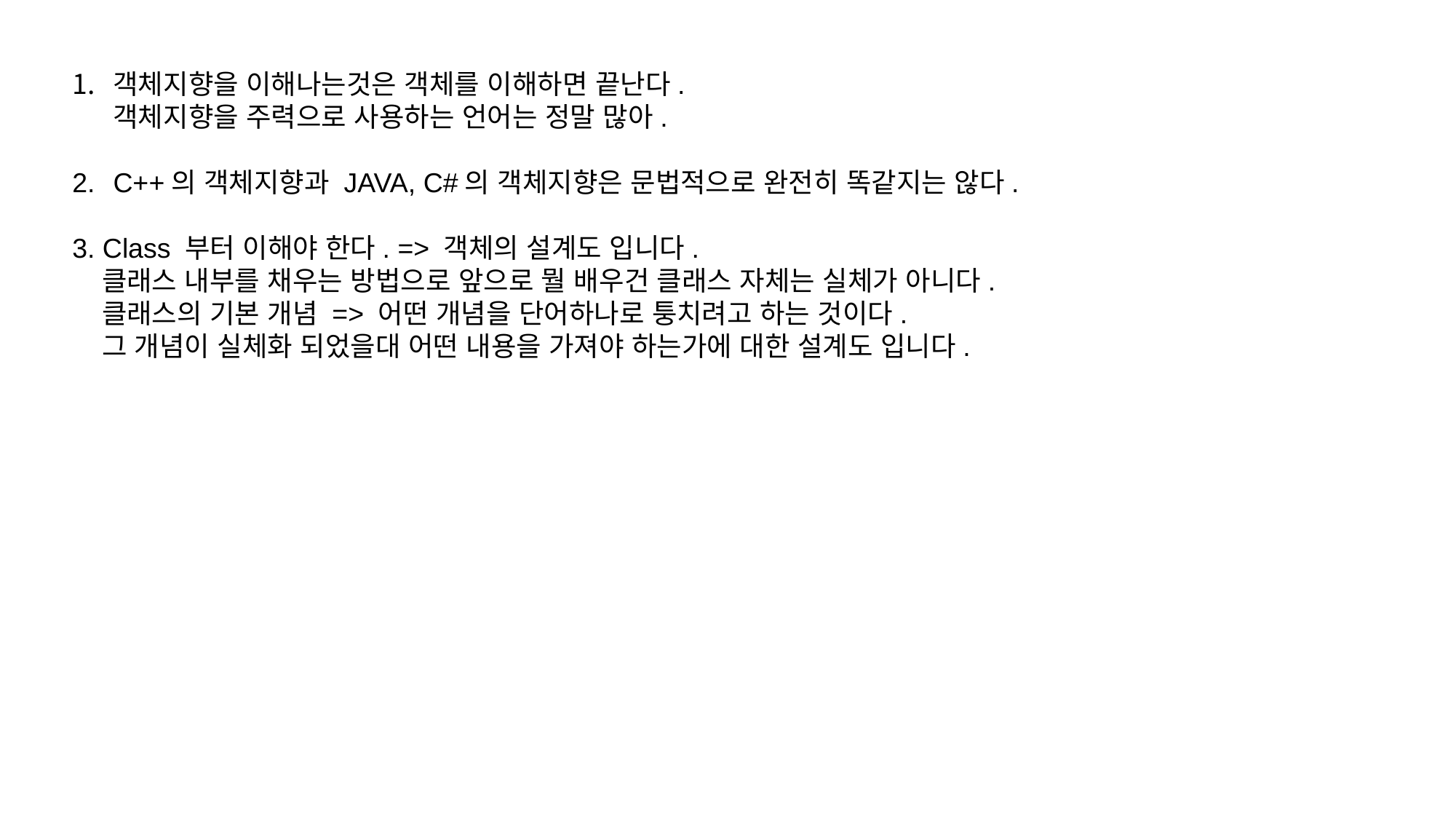

객체지향을 이해나는것은 객체를 이해하면 끝난다.
객체지향을 주력으로 사용하는 언어는 정말 많아.

C++의 객체지향과 JAVA, C#의 객체지향은 문법적으로 완전히 똑같지는 않다.
3. Class 부터 이해야 한다. => 객체의 설계도 입니다.
   클래스 내부를 채우는 방법으로 앞으로 뭘 배우건 클래스 자체는 실체가 아니다.
   클래스의 기본 개념 => 어떤 개념을 단어하나로 퉁치려고 하는 것이다.
   그 개념이 실체화 되었을대 어떤 내용을 가져야 하는가에 대한 설계도 입니다.